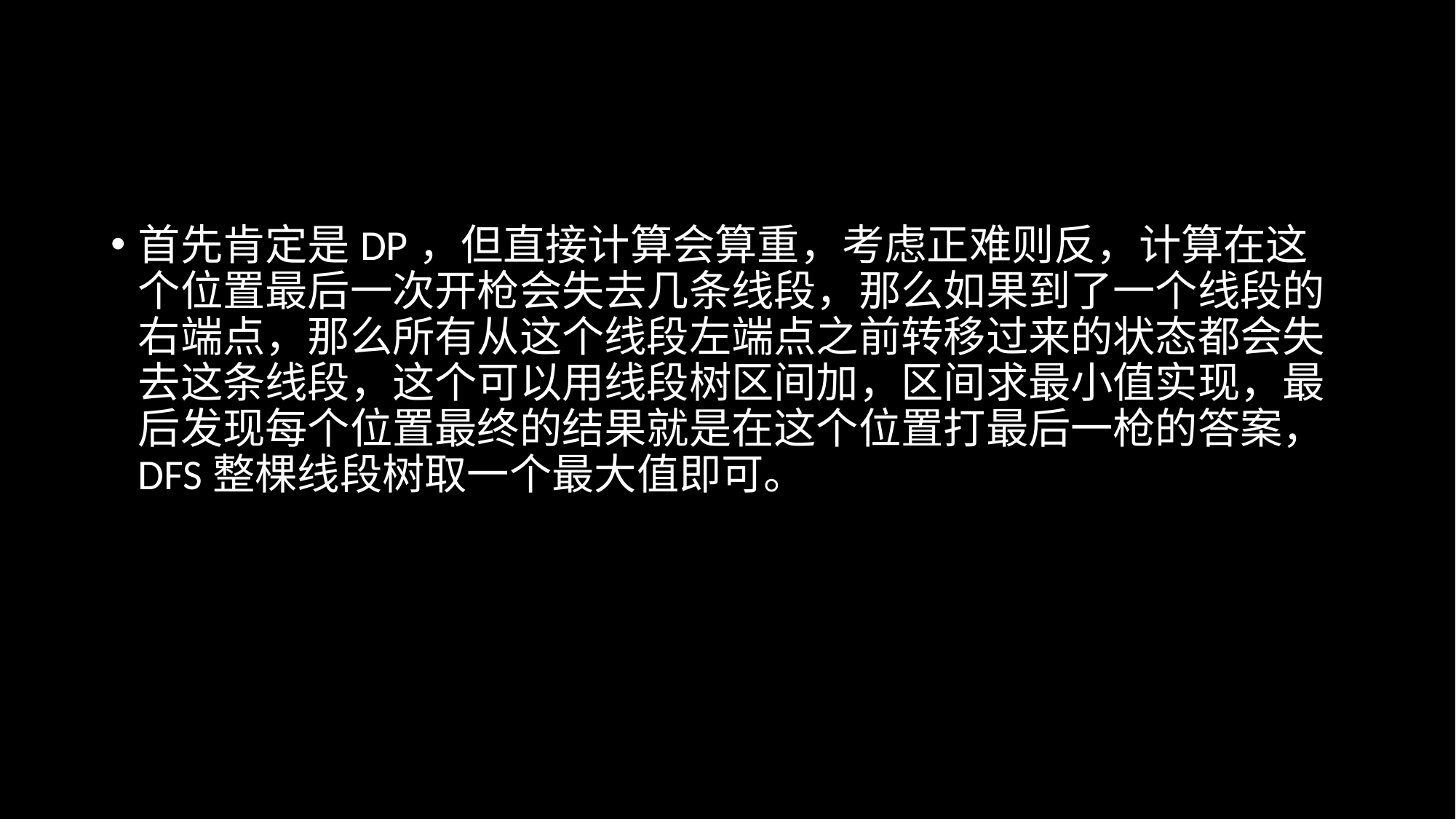

#
首先肯定是DP，但直接计算会算重，考虑正难则反，计算在这个位置最后一次开枪会失去几条线段，那么如果到了一个线段的右端点，那么所有从这个线段左端点之前转移过来的状态都会失去这条线段，这个可以用线段树区间加，区间求最小值实现，最后发现每个位置最终的结果就是在这个位置打最后一枪的答案，DFS整棵线段树取一个最大值即可。